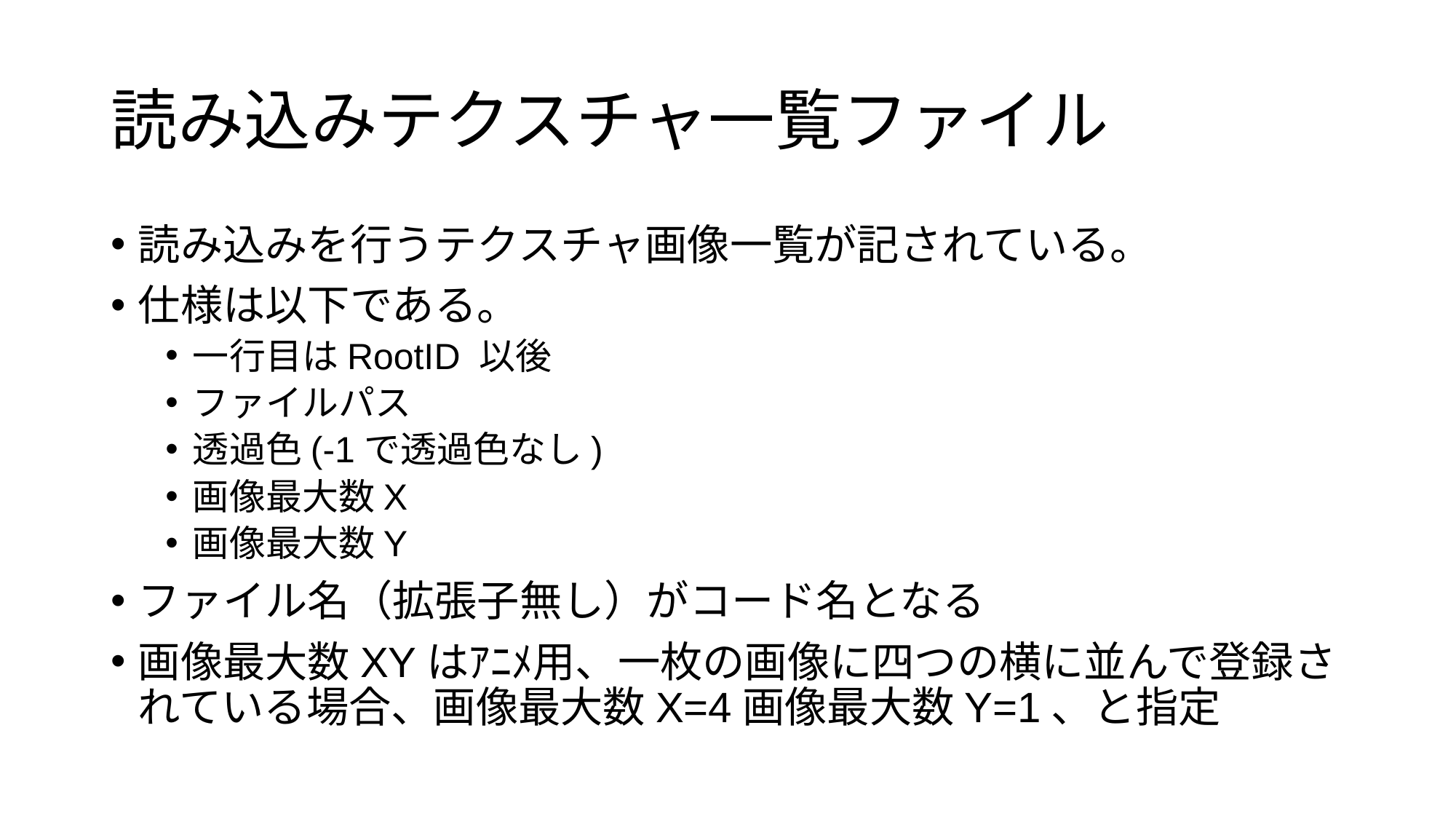

# 読み込みテクスチャ一覧ファイル
読み込みを行うテクスチャ画像一覧が記されている。
仕様は以下である。
一行目はRootID 以後
ファイルパス
透過色(-1で透過色なし)
画像最大数X
画像最大数Y
ファイル名（拡張子無し）がコード名となる
画像最大数XYはｱﾆﾒ用、一枚の画像に四つの横に並んで登録されている場合、画像最大数X=4画像最大数Y=1、と指定